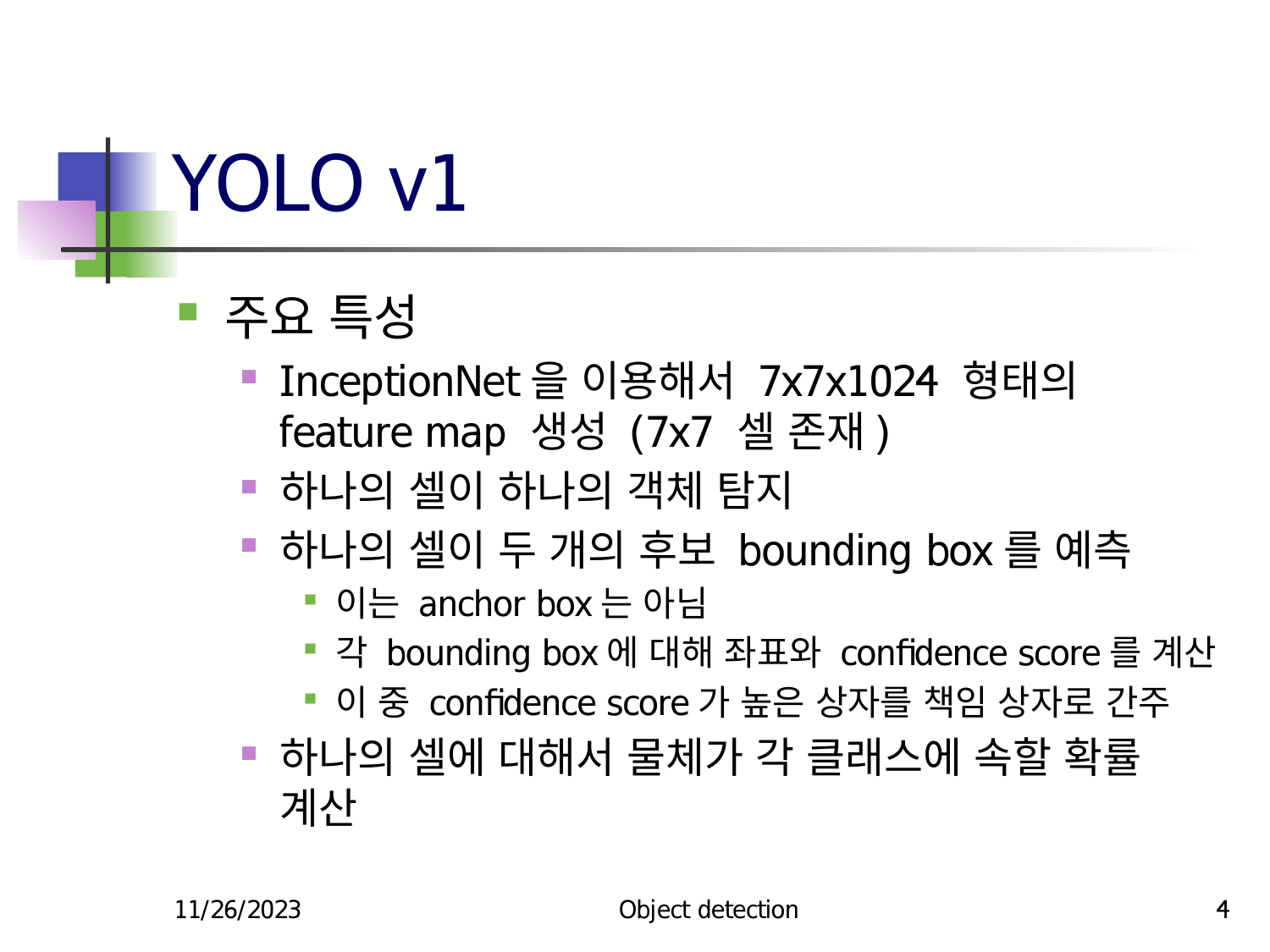

# YOLO v1
주요 특성
InceptionNet을 이용해서 7x7x1024 형태의 feature map 생성 (7x7 셀 존재)
하나의 셀이 하나의 객체 탐지
하나의 셀이 두 개의 후보 bounding box를 예측
이는 anchor box는 아님
각 bounding box에 대해 좌표와 confidence score를 계산
이 중 confidence score가 높은 상자를 책임 상자로 간주
하나의 셀에 대해서 물체가 각 클래스에 속할 확률 계산

11/26/2023
Object detection
4